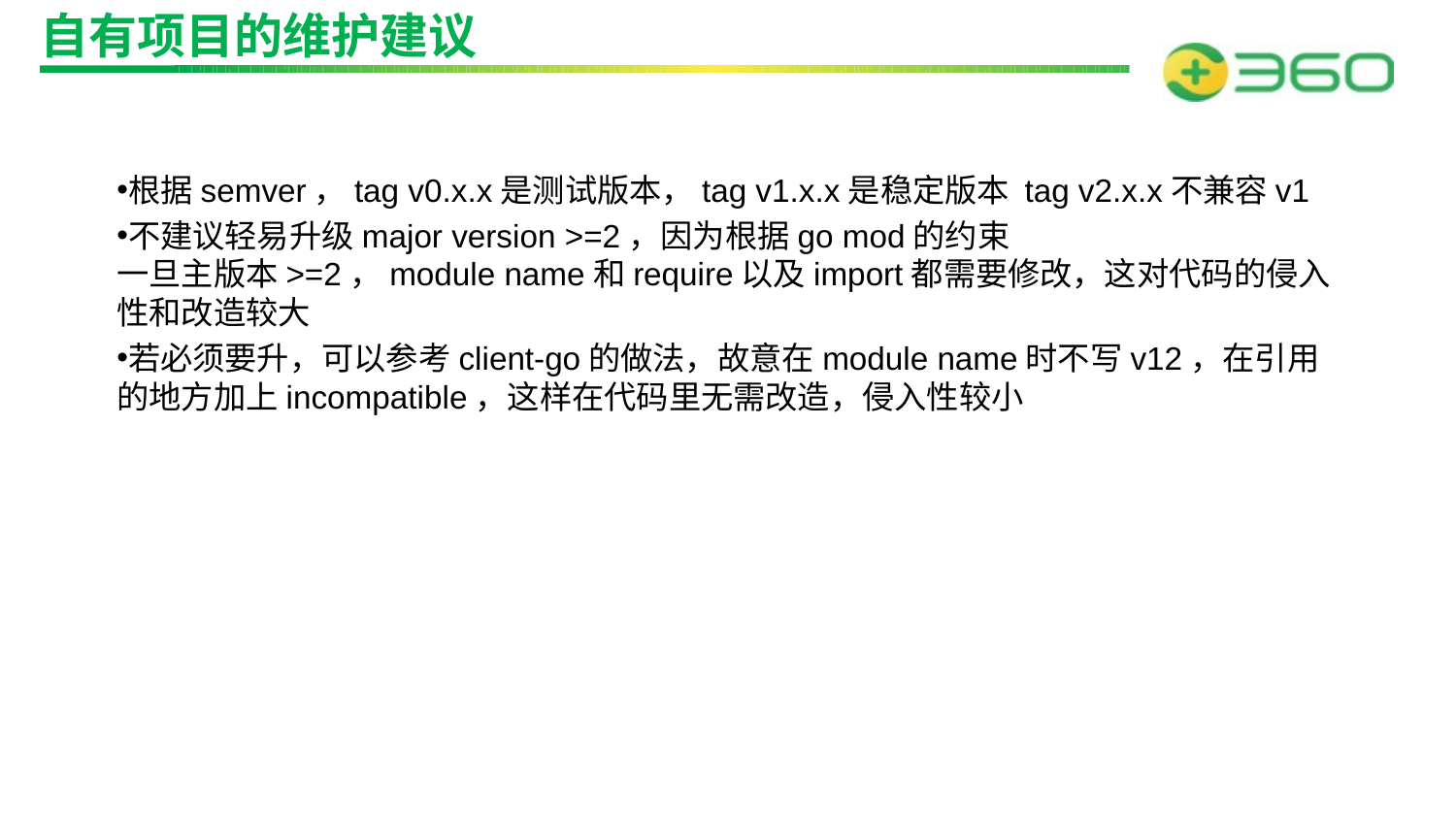

自有项目的维护建议
根据semver，tag v0.x.x是测试版本，tag v1.x.x是稳定版本 tag v2.x.x不兼容v1
不建议轻易升级major version >=2，因为根据go mod的约束
一旦主版本>=2，module name和require以及import都需要修改，这对代码的侵入性和改造较大
若必须要升，可以参考client-go的做法，故意在module name时不写v12，在引用的地方加上incompatible，这样在代码里无需改造，侵入性较小